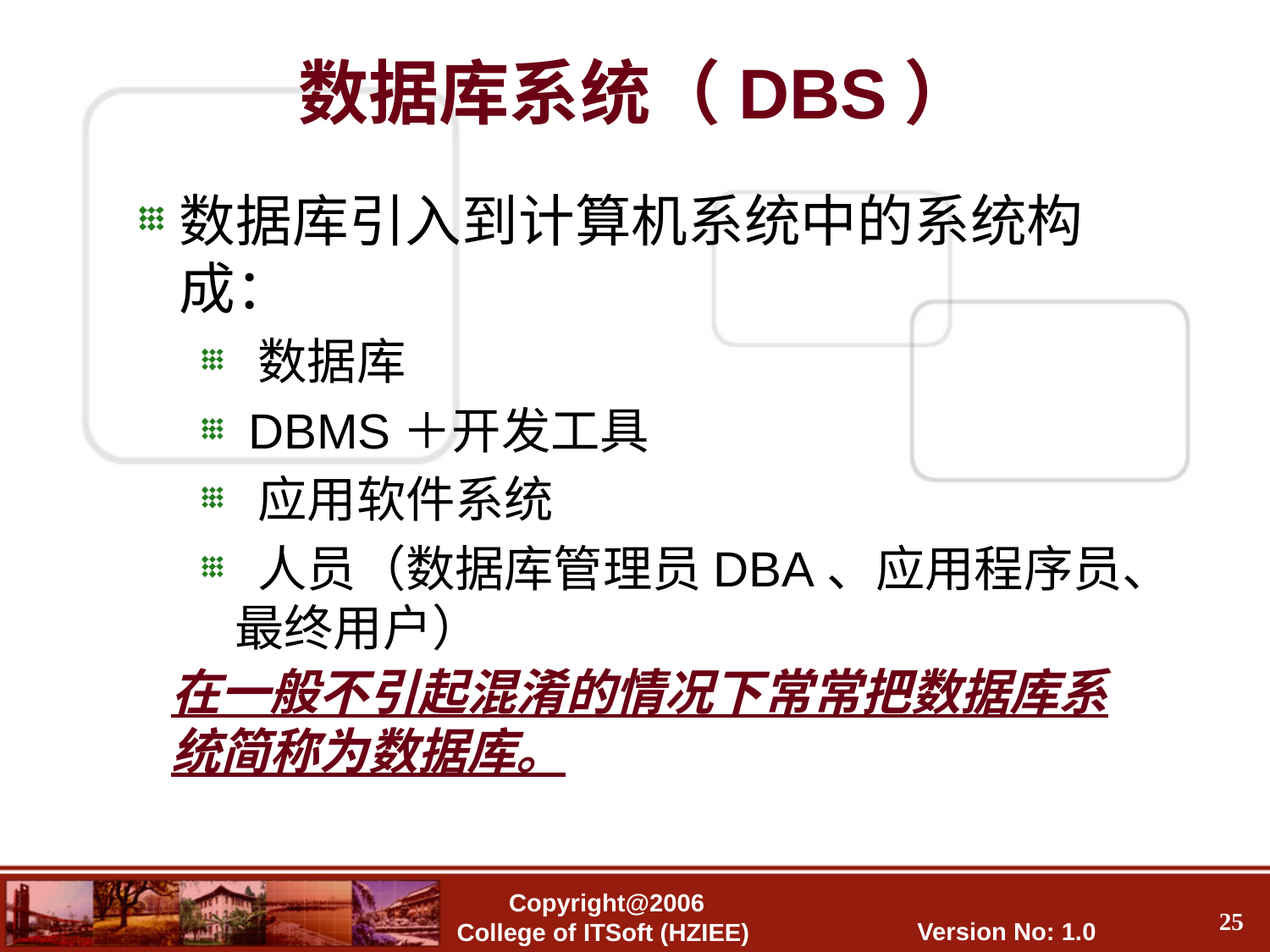

数据库系统（DBS）
数据库引入到计算机系统中的系统构成：
 数据库
 DBMS＋开发工具
 应用软件系统
 人员（数据库管理员DBA、应用程序员、 最终用户）
在一般不引起混淆的情况下常常把数据库系统简称为数据库。